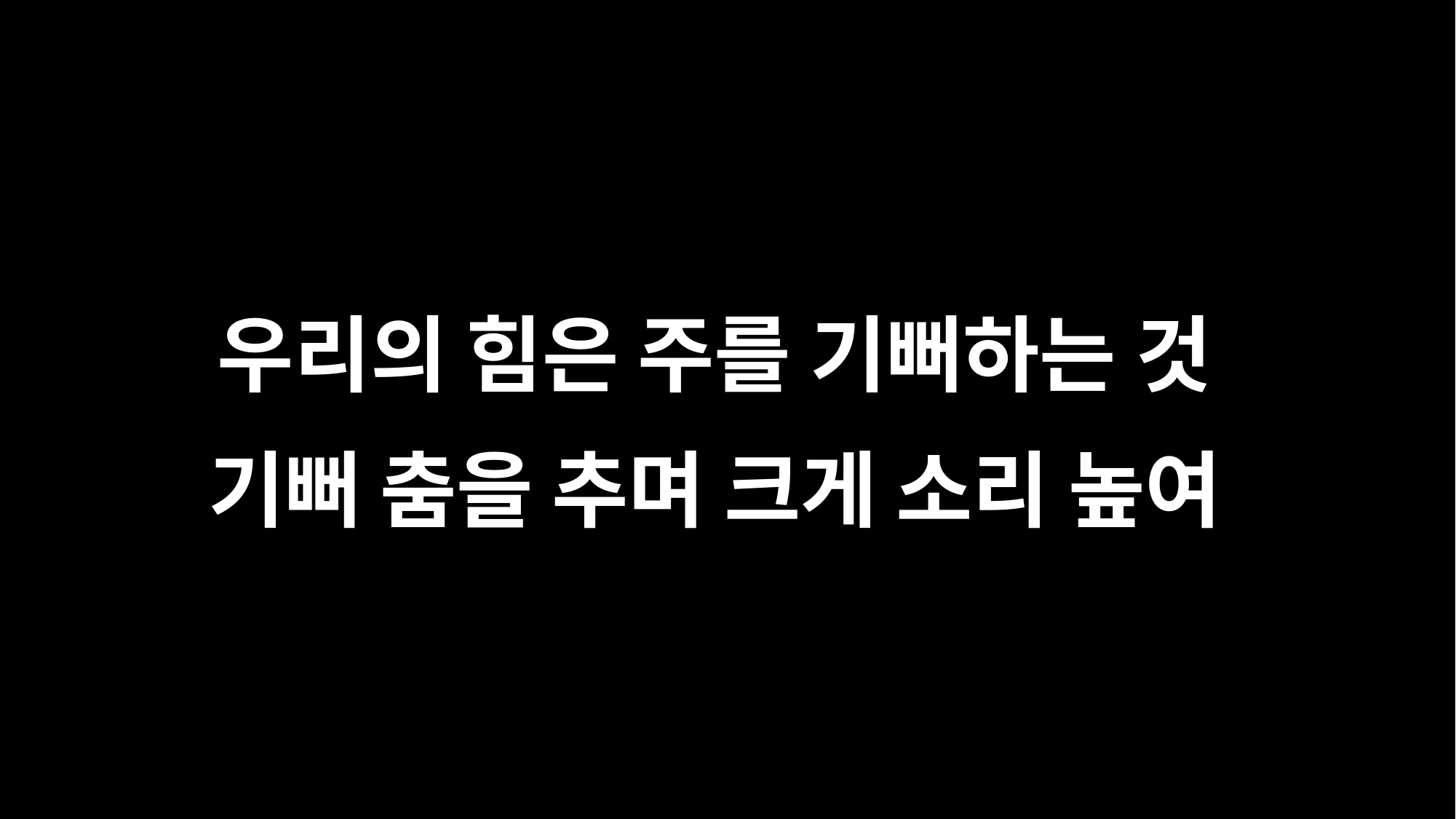

우리의 힘은 주를 기뻐하는 것
기뻐 춤을 추며 크게 소리 높여